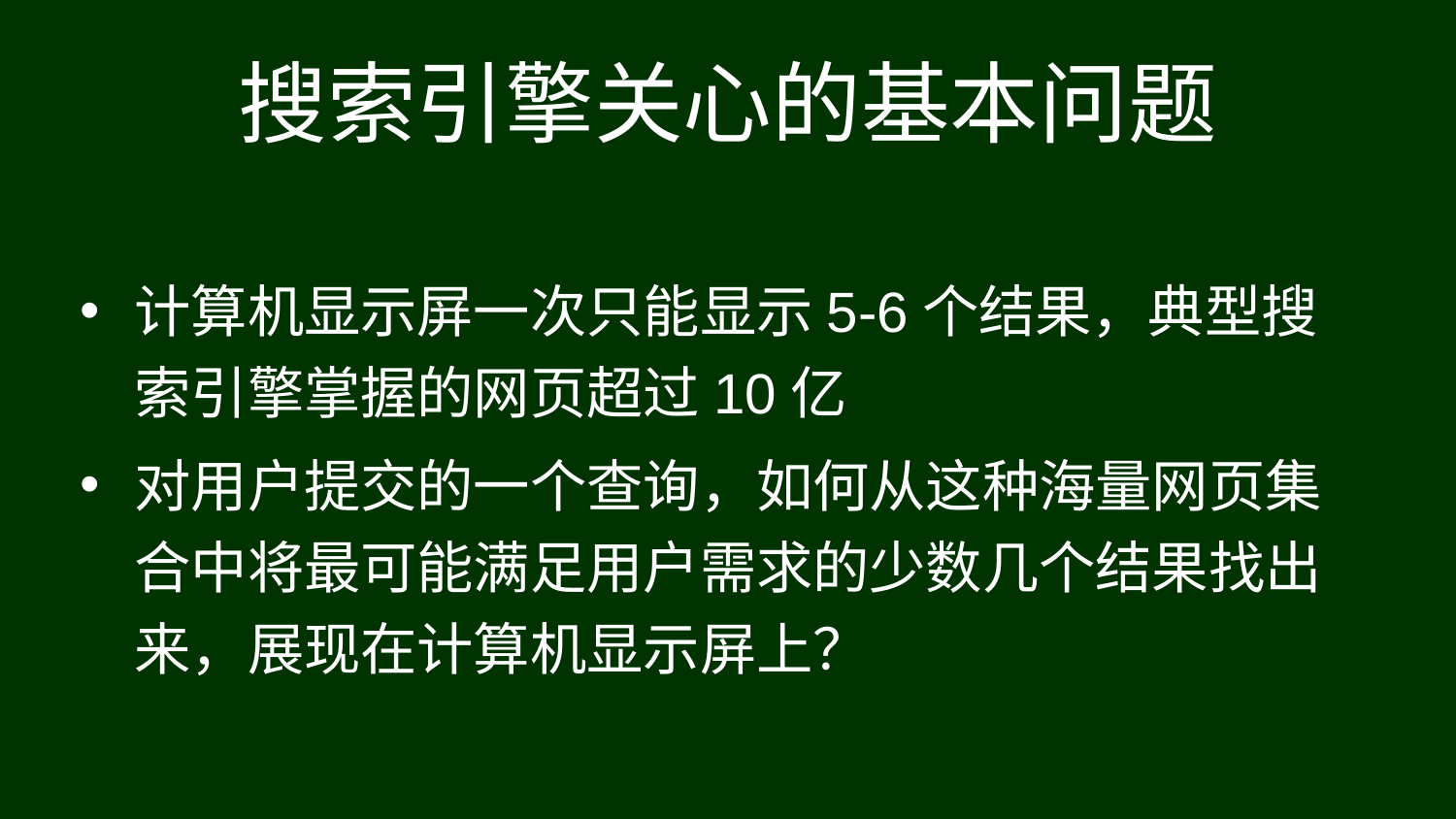

# 搜索引擎关心的基本问题
计算机显示屏一次只能显示5-6个结果，典型搜索引擎掌握的网页超过10亿
对用户提交的一个查询，如何从这种海量网页集合中将最可能满足用户需求的少数几个结果找出来，展现在计算机显示屏上？